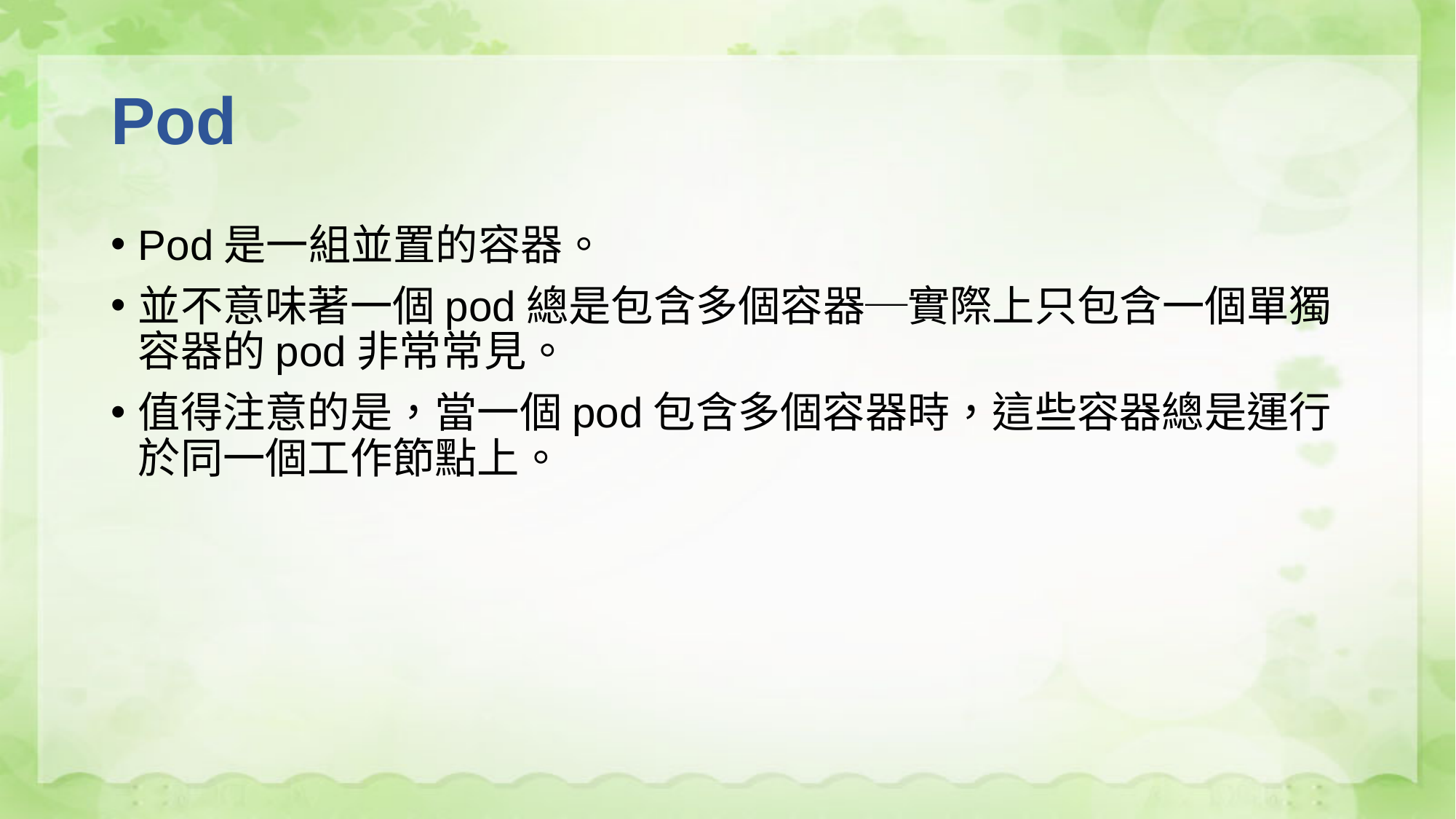

# Pod
Pod是一組並置的容器。
並不意味著一個pod總是包含多個容器─實際上只包含一個單獨容器的pod非常常見。
值得注意的是，當一個pod包含多個容器時，這些容器總是運行於同一個工作節點上。